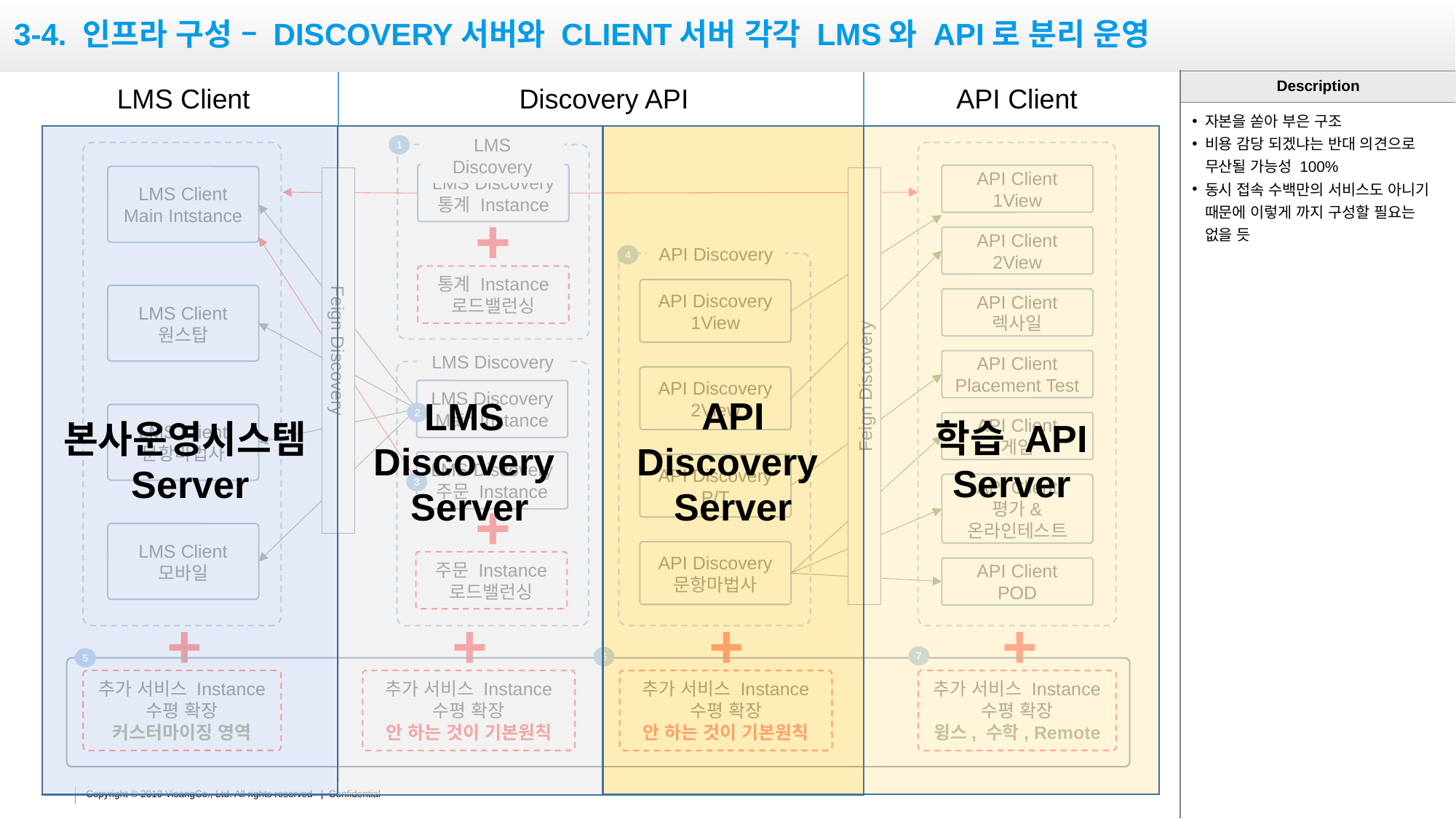

# 3-4. 인프라 구성 – Discovery서버와 client서버 각각 lms와 api로 분리 운영
LMS Client
Discovery API
API Client
자본을 쏟아 부은 구조
비용 감당 되겠냐는 반대 의견으로 무산될 가능성 100%
동시 접속 수백만의 서비스도 아니기 때문에 이렇게 까지 구성할 필요는 없을 듯
학습 API
Server
API
Discovery
Server
본사운영시스템
Server
LMS
Discovery
Server
LMS Discovery
1

LMS Client
Main Intstance
LMS Client
원스탑
LMS Client
문항마법사
LMS Client
모바일

API Client
1View
API Client
2View
API Client
렉사일
API Client
Placement Test
API Client
게임
API Client
평가&
온라인테스트
API Client
POD

LMS Discovery
통계 Instance
+
API Discovery

API Discovery
1View
API Discovery
2View
API Discovery
P/T
API Discovery
문항마법사
4
통계 Instance
로드밸런싱
Feign Discovery
LMS Discovery

Feign Discovery
LMS Discovery
Main Instance
2
LMS Discovery
주문 Instance
3
+
주문 Instance
로드밸런싱
+
추가 서비스 Instance
수평 확장
커스터마이징 영역
+
추가 서비스 Instance
수평 확장
안 하는 것이 기본원칙
+
추가 서비스 Instance
수평 확장
안 하는 것이 기본원칙
+
추가 서비스 Instance
수평 확장
윙스, 수학, Remote
7
6
5